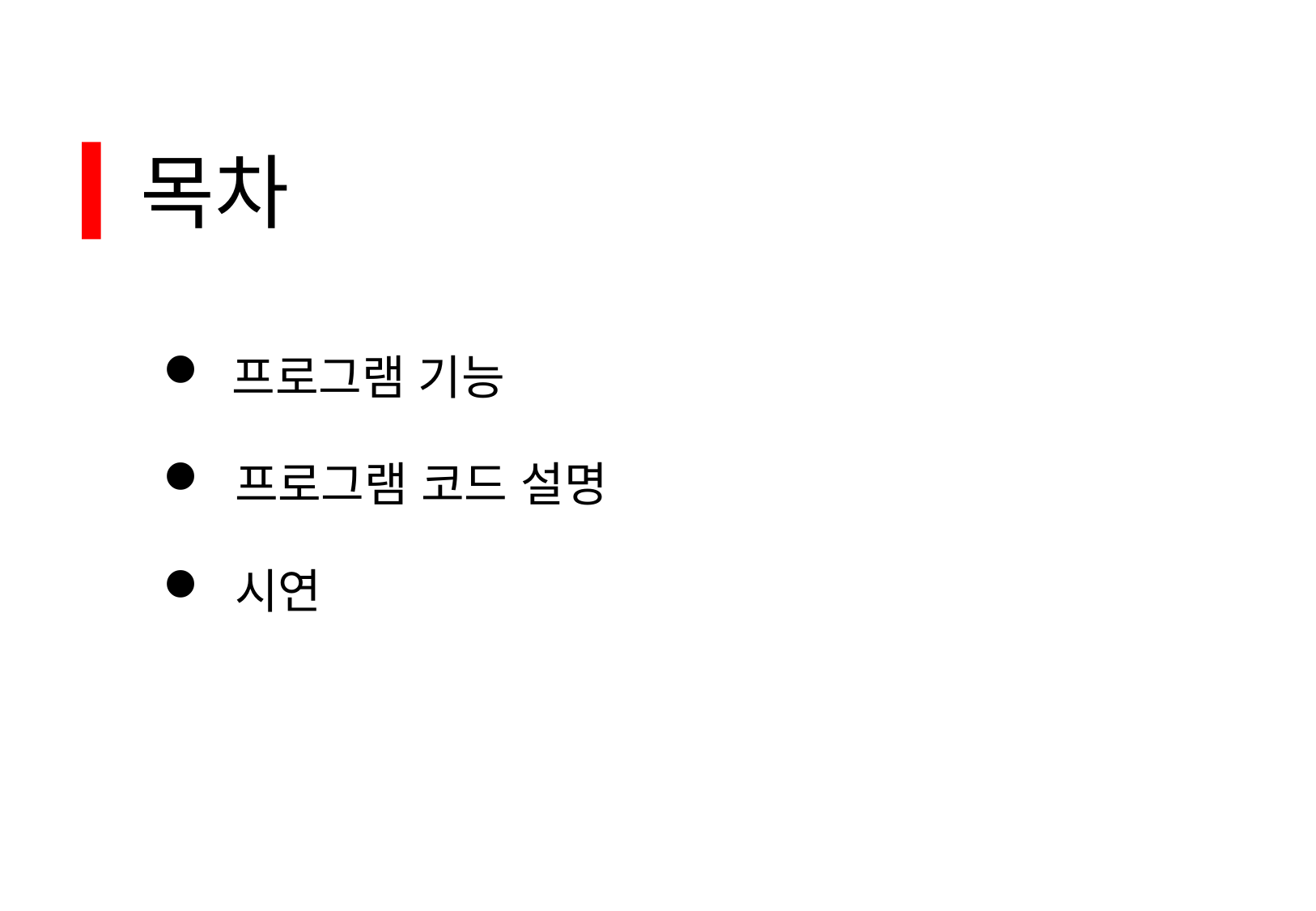

목차

 프로그램 기능
 프로그램 코드 설명
 시연